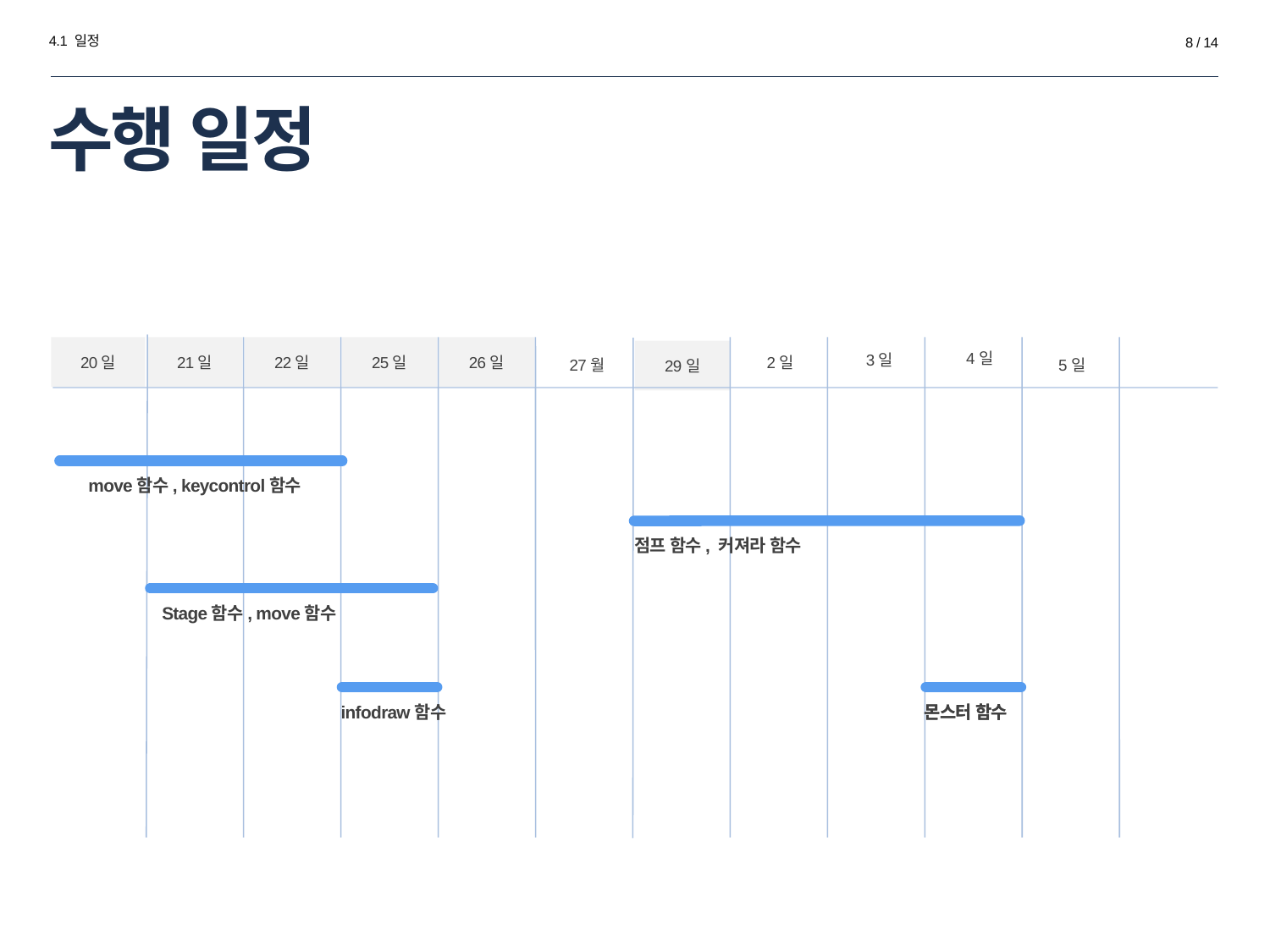

4.1 일정
8 / 14
# 수행 일정
4일

20일
21일
22일
25일
26일

29일

move함수, keycontrol함수
점프 함수, 커져라 함수
Stage함수, move함수
몬스터 함수
infodraw함수
3일
2일
5일
27월
몬스터 함수